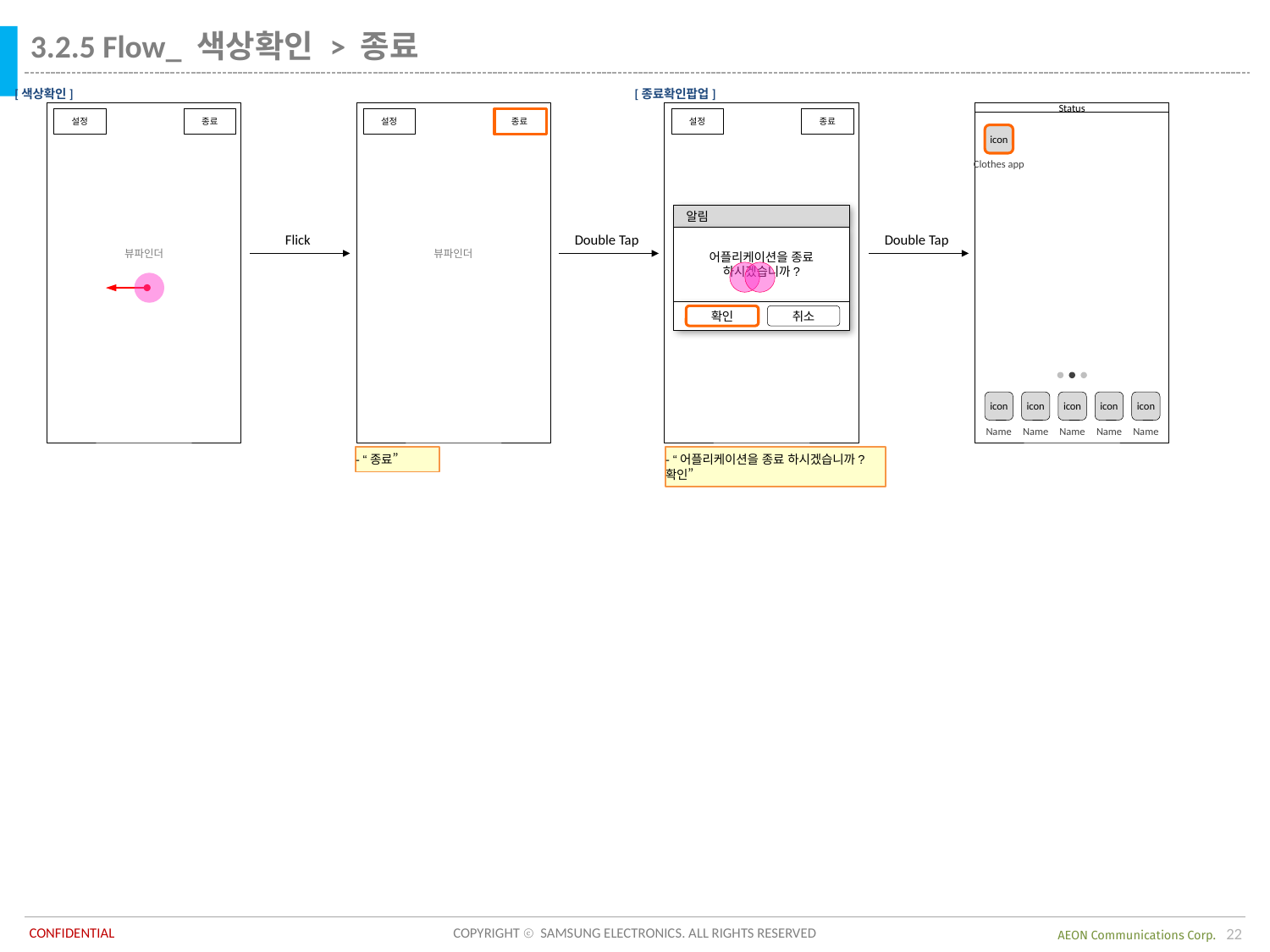

3.2.5 Flow_ 색상확인 > 종료
[색상확인]
[종료확인팝업]
뷰파인더

설정
종료
뷰파인더

설정
종료
뷰파인더

설정
종료

Status
icon
Clothes app

icon
icon
icon
icon
icon
Name
Name
Name
Name
Name

알림
어플리케이션을 종료 하시겠습니까?

확인
취소
Flick
Double Tap
Double Tap

- “종료”
- “어플리케이션을 종료 하시겠습니까? 확인”
22